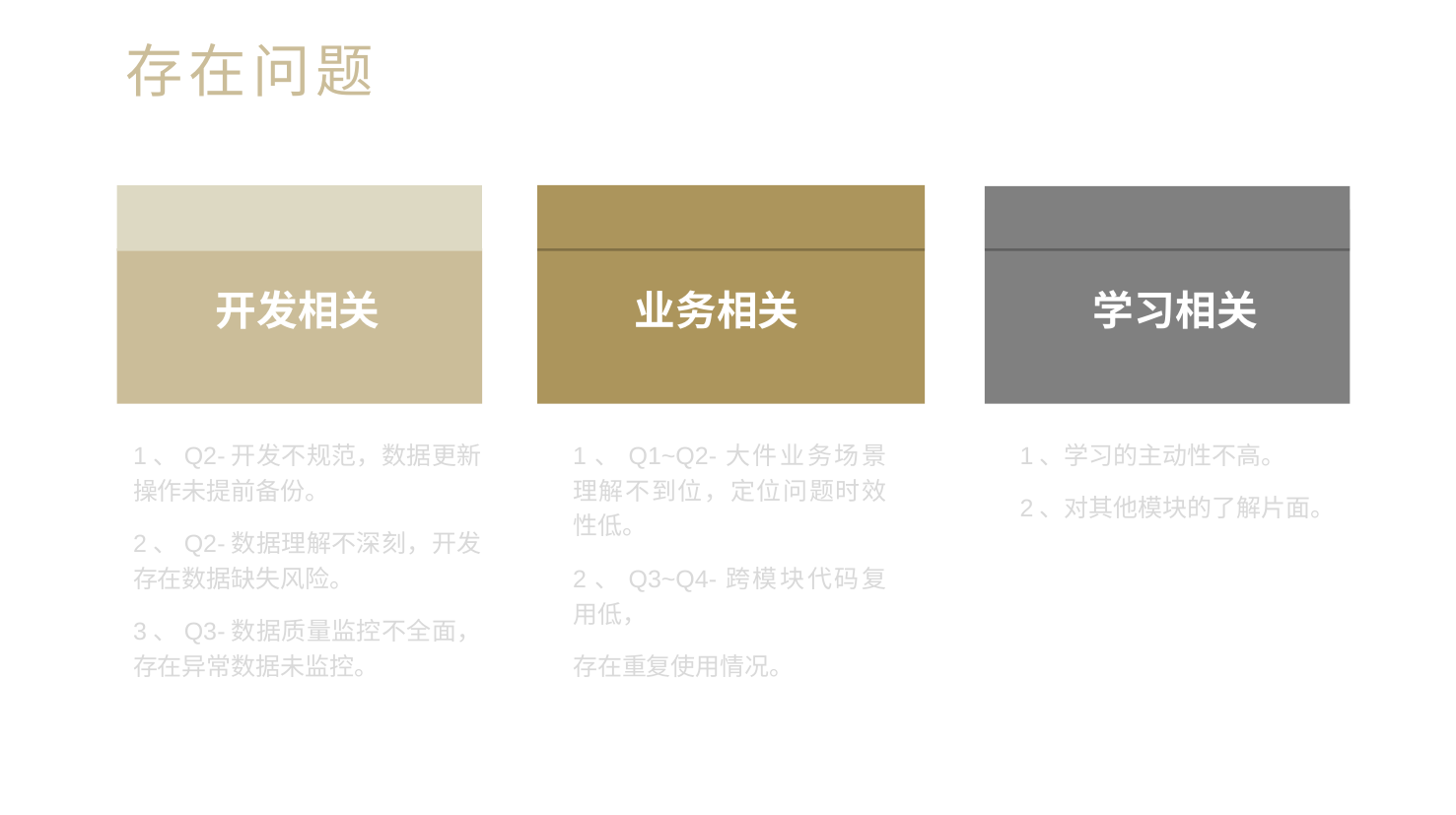

存在问题

开发相关
业务相关
学习相关

1、Q2-开发不规范，数据更新操作未提前备份。
2、Q2-数据理解不深刻，开发存在数据缺失风险。
3、Q3-数据质量监控不全面，存在异常数据未监控。

1、学习的主动性不高。
2、对其他模块的了解片面。

1、Q1~Q2-大件业务场景理解不到位，定位问题时效性低。
2、Q3~Q4-跨模块代码复用低，
存在重复使用情况。